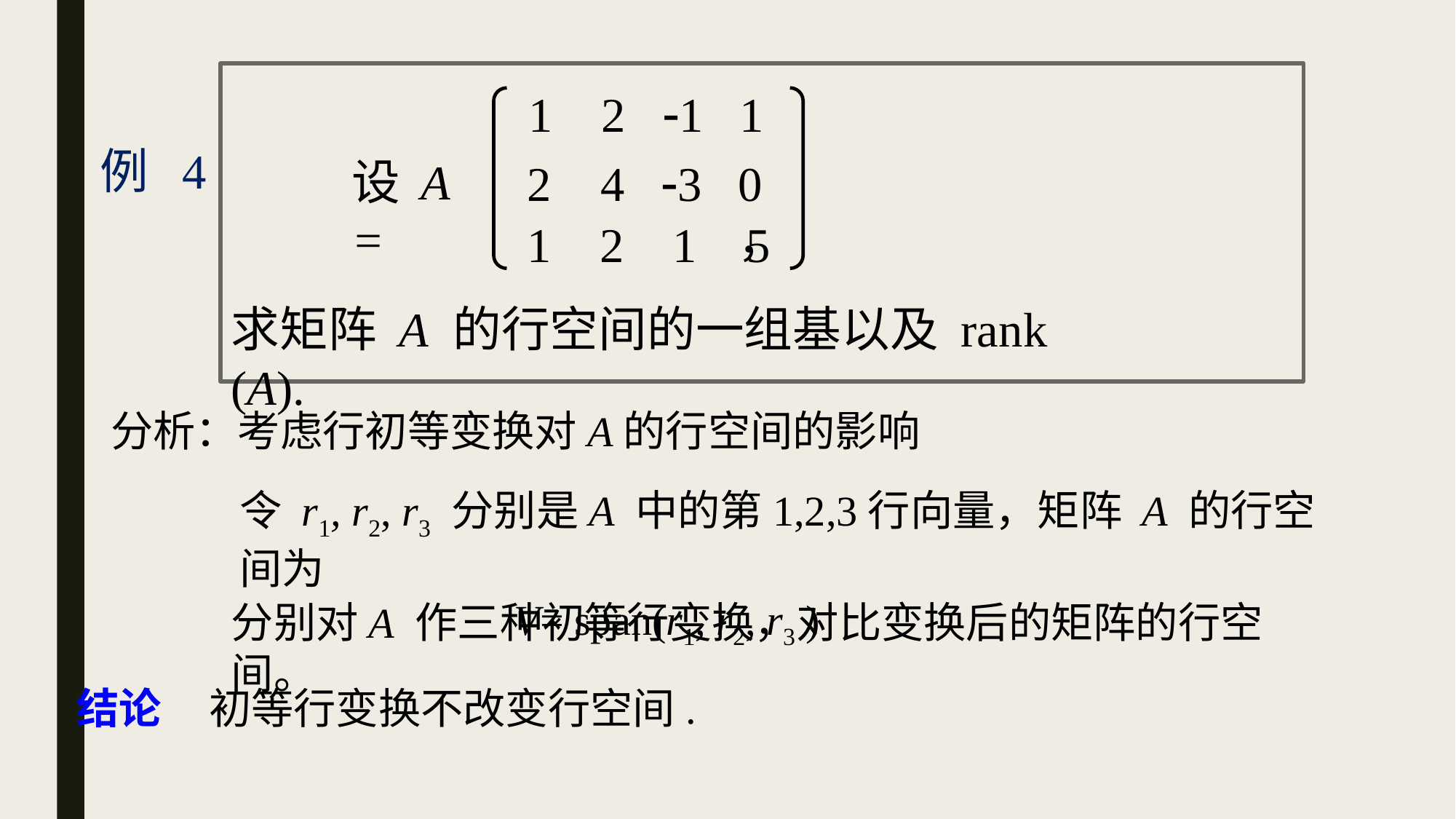

1    2   −1   1

例  4
设 A =                                ，
2    4   −3   0
 1    2    1    5
求矩阵 A 的行空间的一组基以及 rank (A).
分析：考虑行初等变换对A的行空间的影响
令 r1, r2, r3 分别是A 中的第1,2,3行向量，矩阵 A 的行空间为
                          V= span(r1, r2, r3 )
分别对A 作三种初等行变换，对比变换后的矩阵的行空间。
结论     初等行变换不改变行空间.